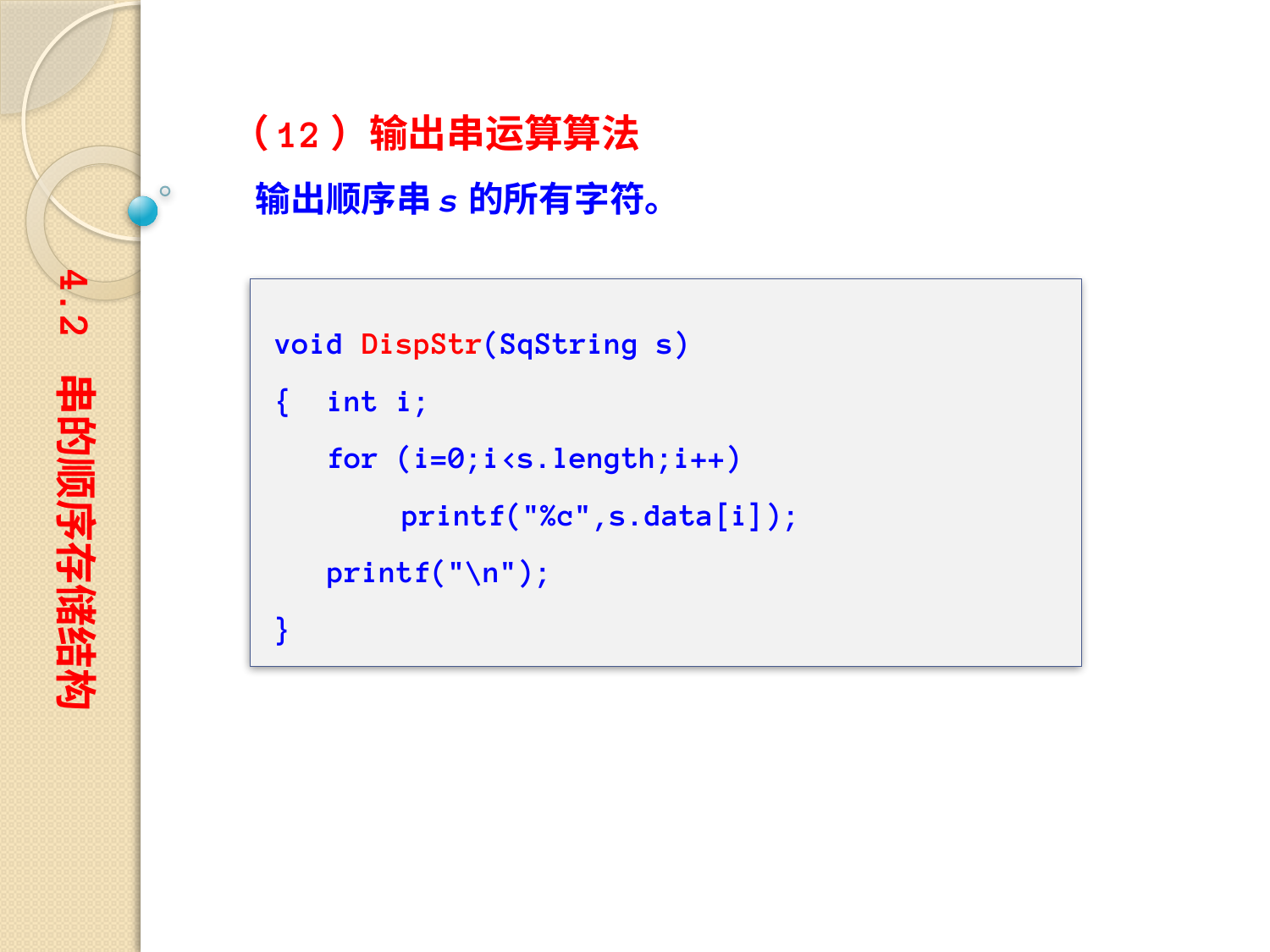

（12）输出串运算算法
  输出顺序串s的所有字符。
4.2 串的顺序存储结构
void DispStr(SqString s)
{  int i;
   for (i=0;i<s.length;i++)
	printf("%c",s.data[i]);
   printf("\n");
}